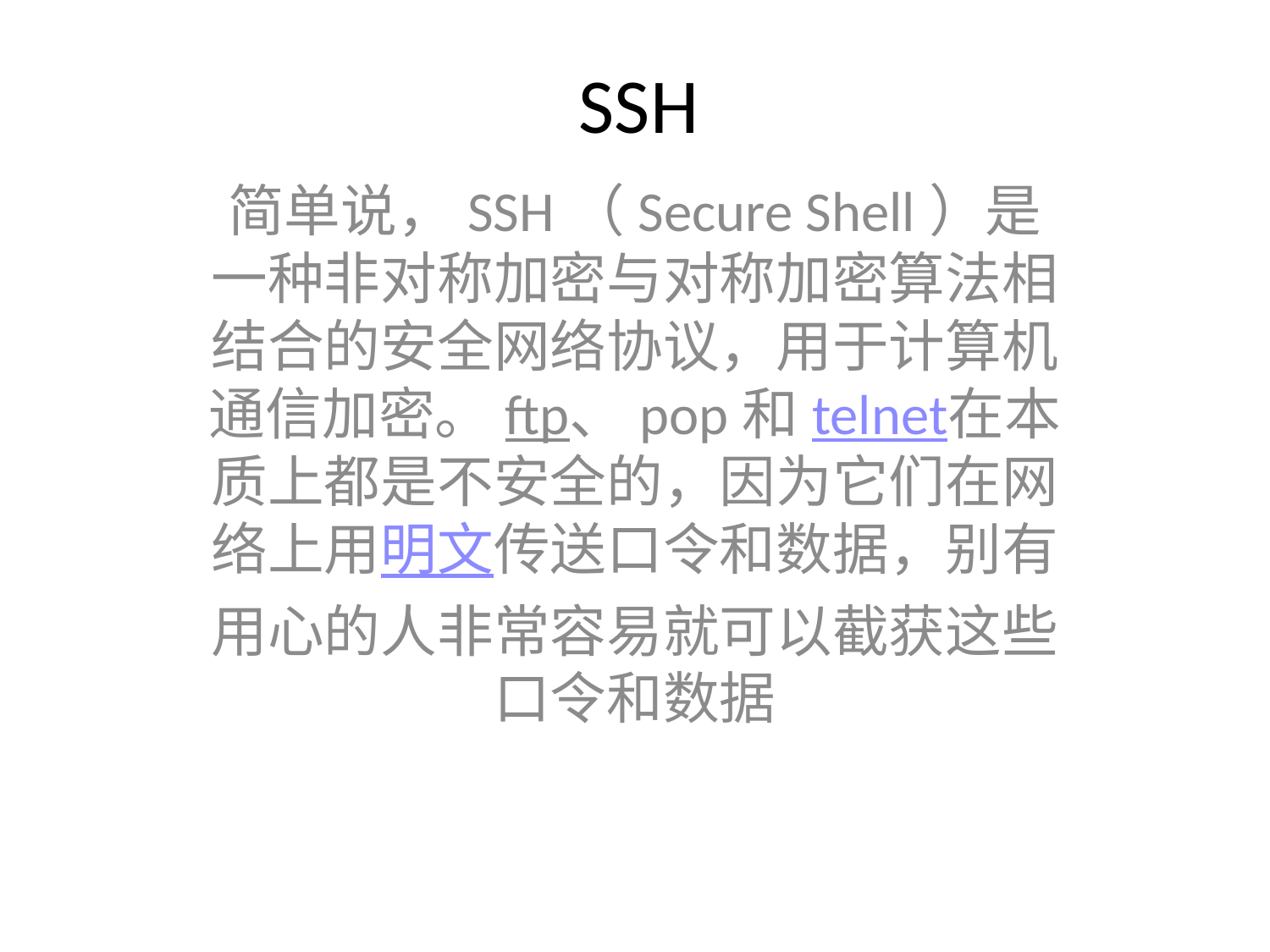

# SSH
简单说，SSH（Secure Shell）是一种非对称加密与对称加密算法相结合的安全网络协议，用于计算机通信加密。ftp、pop和telnet在本质上都是不安全的，因为它们在网络上用明文传送口令和数据，别有用心的人非常容易就可以截获这些口令和数据